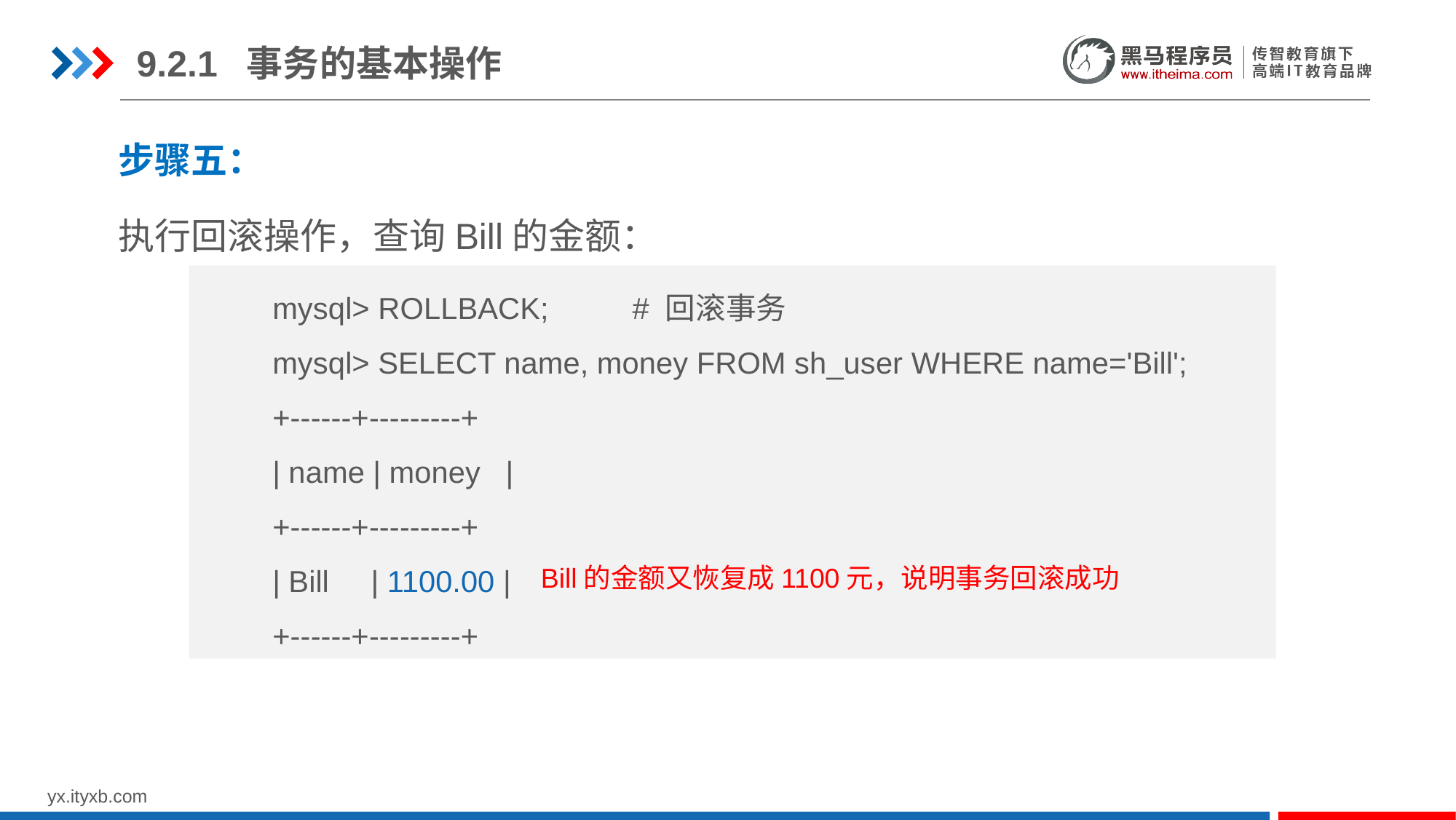

9.2.1  事务的基本操作
步骤五：
执行回滚操作，查询Bill的金额：
mysql> ROLLBACK;          # 回滚事务
mysql> SELECT name, money FROM sh_user WHERE name='Bill';
+------+---------+
| name | money   |
+------+---------+
| Bill     | 1100.00 |
+------+---------+
Bill的金额又恢复成1100元，说明事务回滚成功